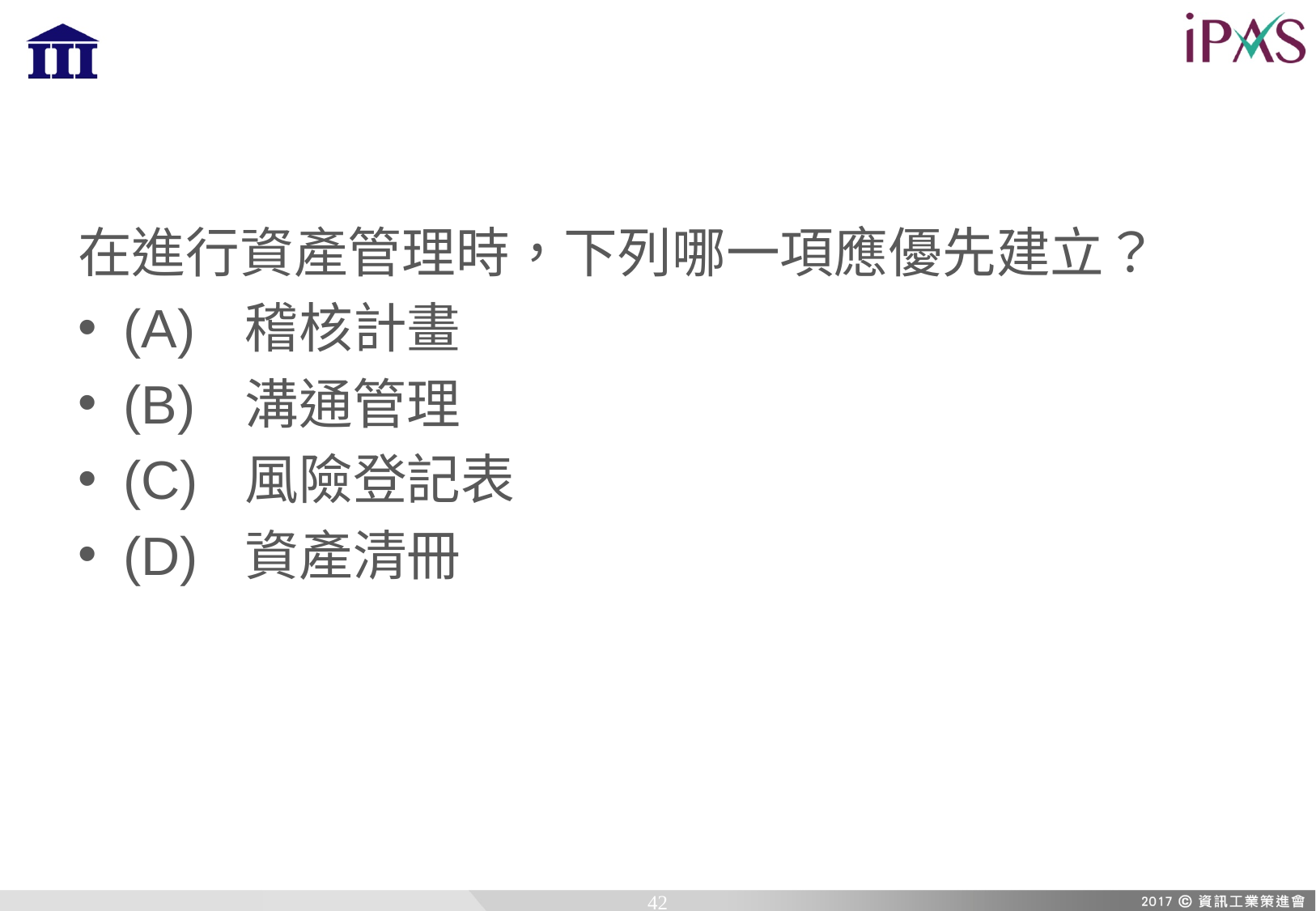

在進行資產管理時，下列哪一項應優先建立？
(A)	稽核計畫
(B)	溝通管理
(C)	風險登記表
(D)	資產清冊
42